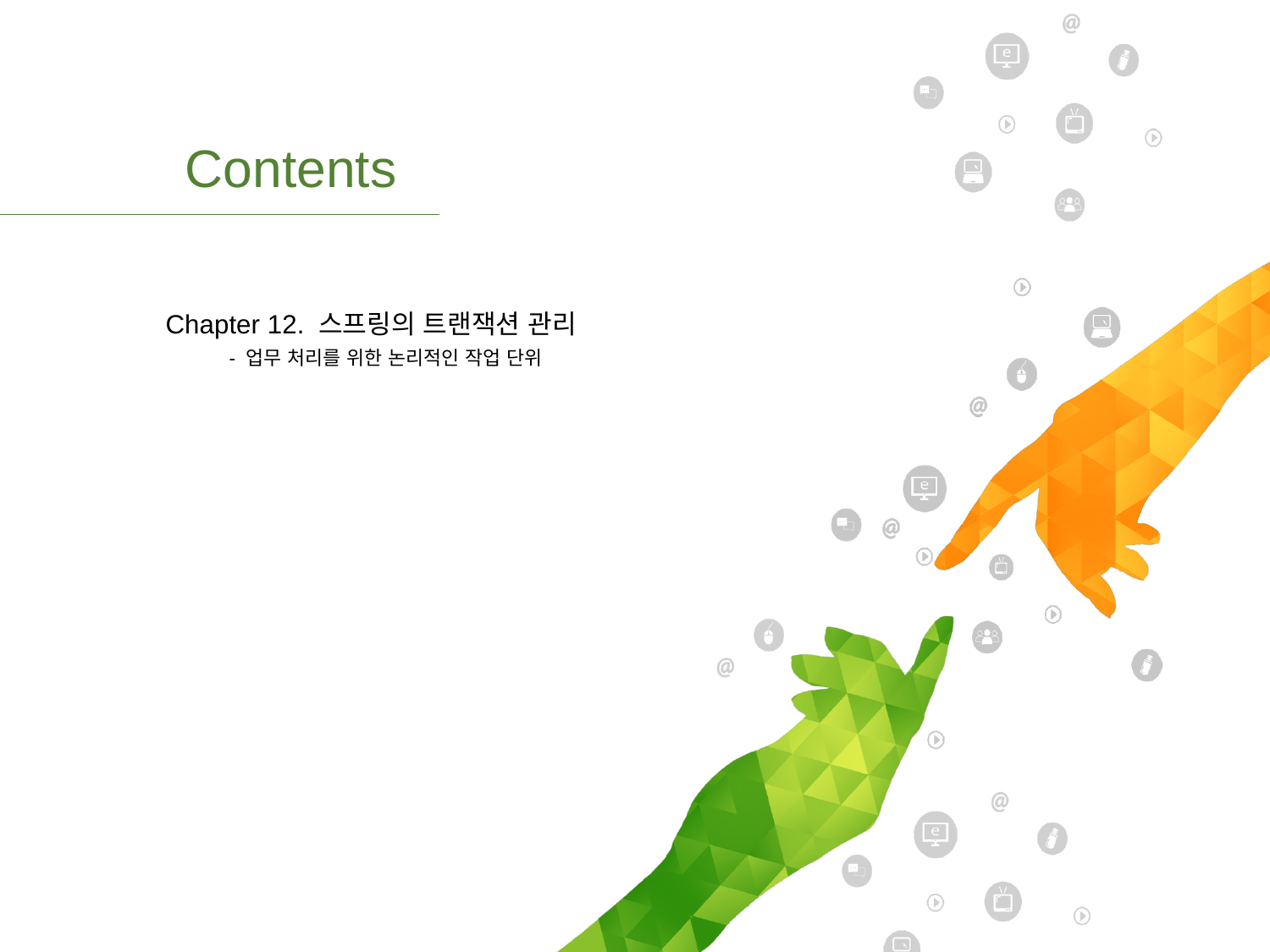

Chapter 12. 스프링의 트랜잭션 관리
- 업무 처리를 위한 논리적인 작업 단위